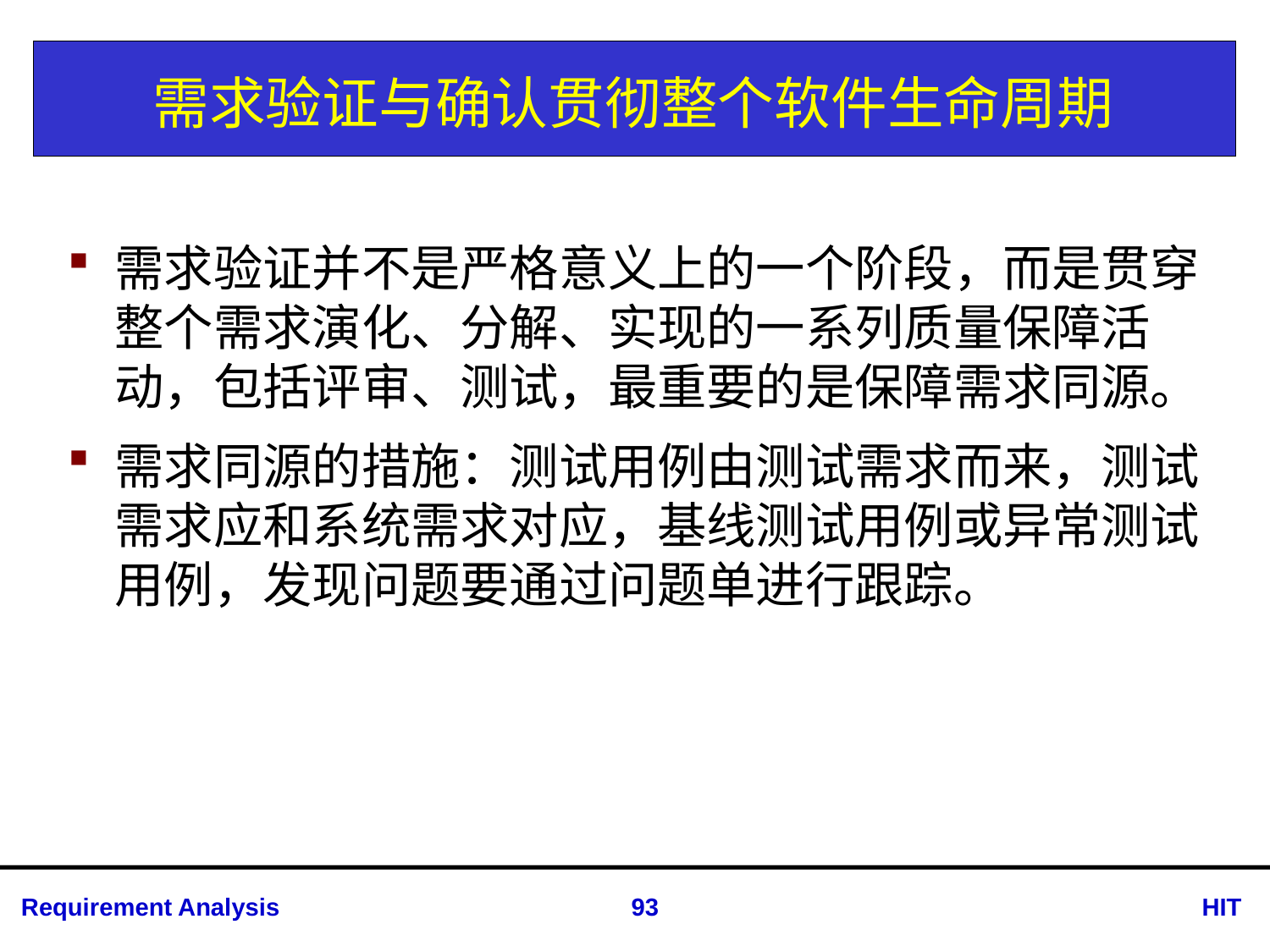

# 需求验证与确认贯彻整个软件生命周期
需求验证并不是严格意义上的一个阶段，而是贯穿整个需求演化、分解、实现的一系列质量保障活动，包括评审、测试，最重要的是保障需求同源。
需求同源的措施：测试用例由测试需求而来，测试需求应和系统需求对应，基线测试用例或异常测试用例，发现问题要通过问题单进行跟踪。